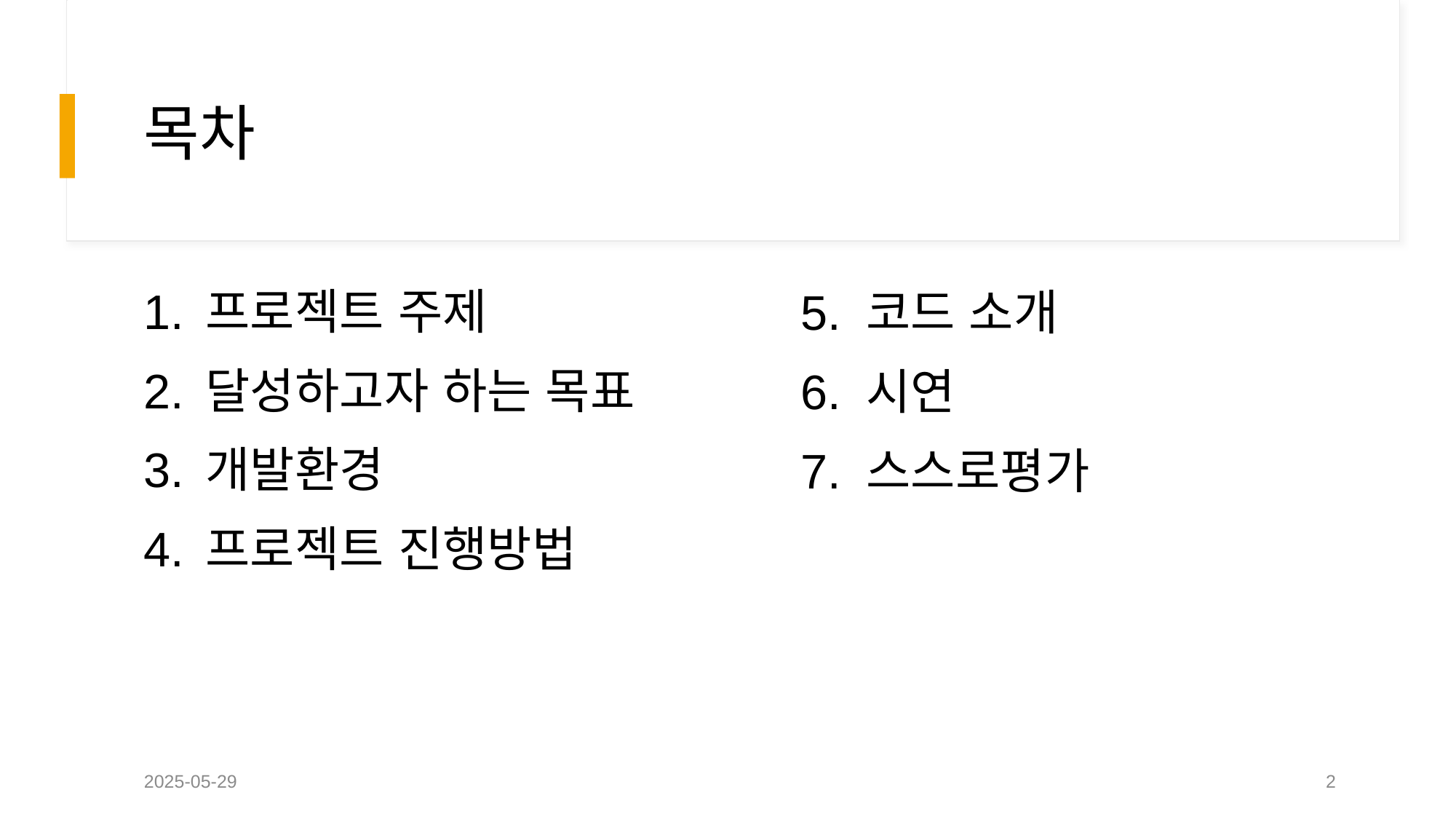

# 목차
프로젝트 주제
달성하고자 하는 목표
개발환경
프로젝트 진행방법
5. 코드 소개
6. 시연
7. 스스로평가
2025-05-29
2